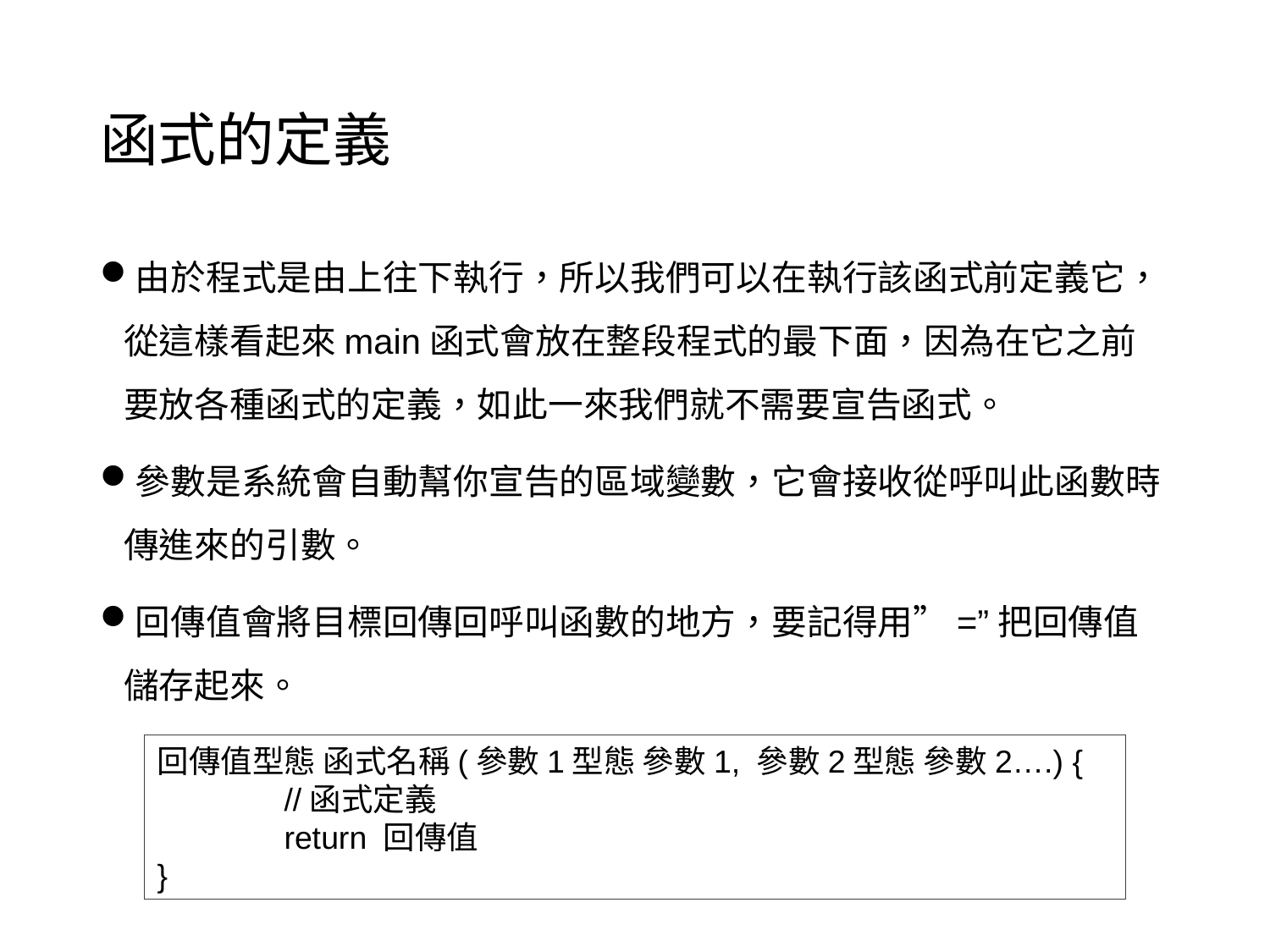

# 函式的定義
由於程式是由上往下執行，所以我們可以在執行該函式前定義它，從這樣看起來main函式會放在整段程式的最下面，因為在它之前要放各種函式的定義，如此一來我們就不需要宣告函式。
參數是系統會自動幫你宣告的區域變數，它會接收從呼叫此函數時傳進來的引數。
回傳值會將目標回傳回呼叫函數的地方，要記得用”=”把回傳值儲存起來。
回傳值型態 函式名稱(參數1型態 參數1, 參數2型態 參數2….) {
	//函式定義
	return 回傳值
}